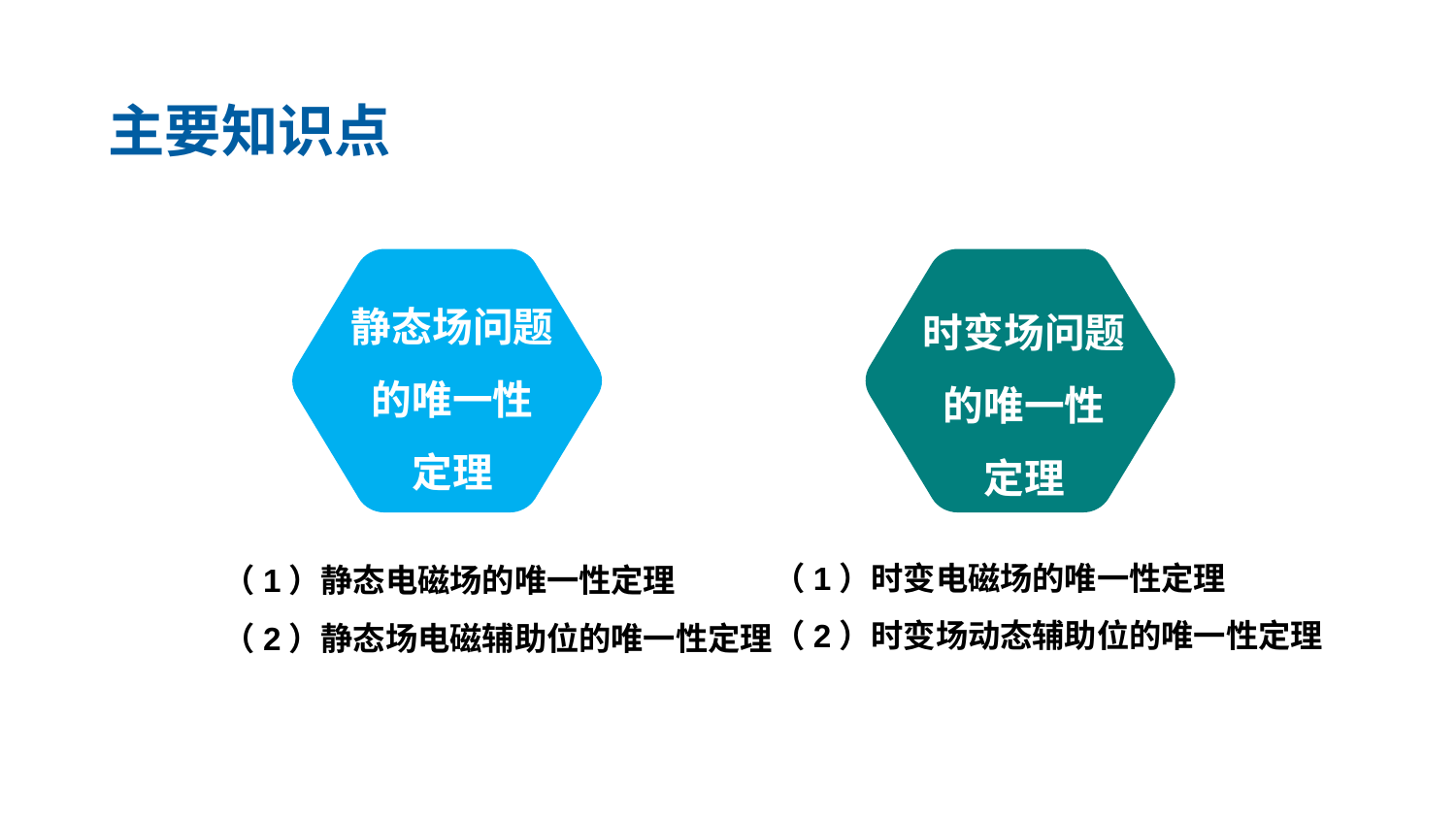

主要知识点

静态场问题的唯一性
定理
时变场问题的唯一性
定理
（1）时变电磁场的唯一性定理
（2）时变场动态辅助位的唯一性定理
（1）静态电磁场的唯一性定理
（2）静态场电磁辅助位的唯一性定理